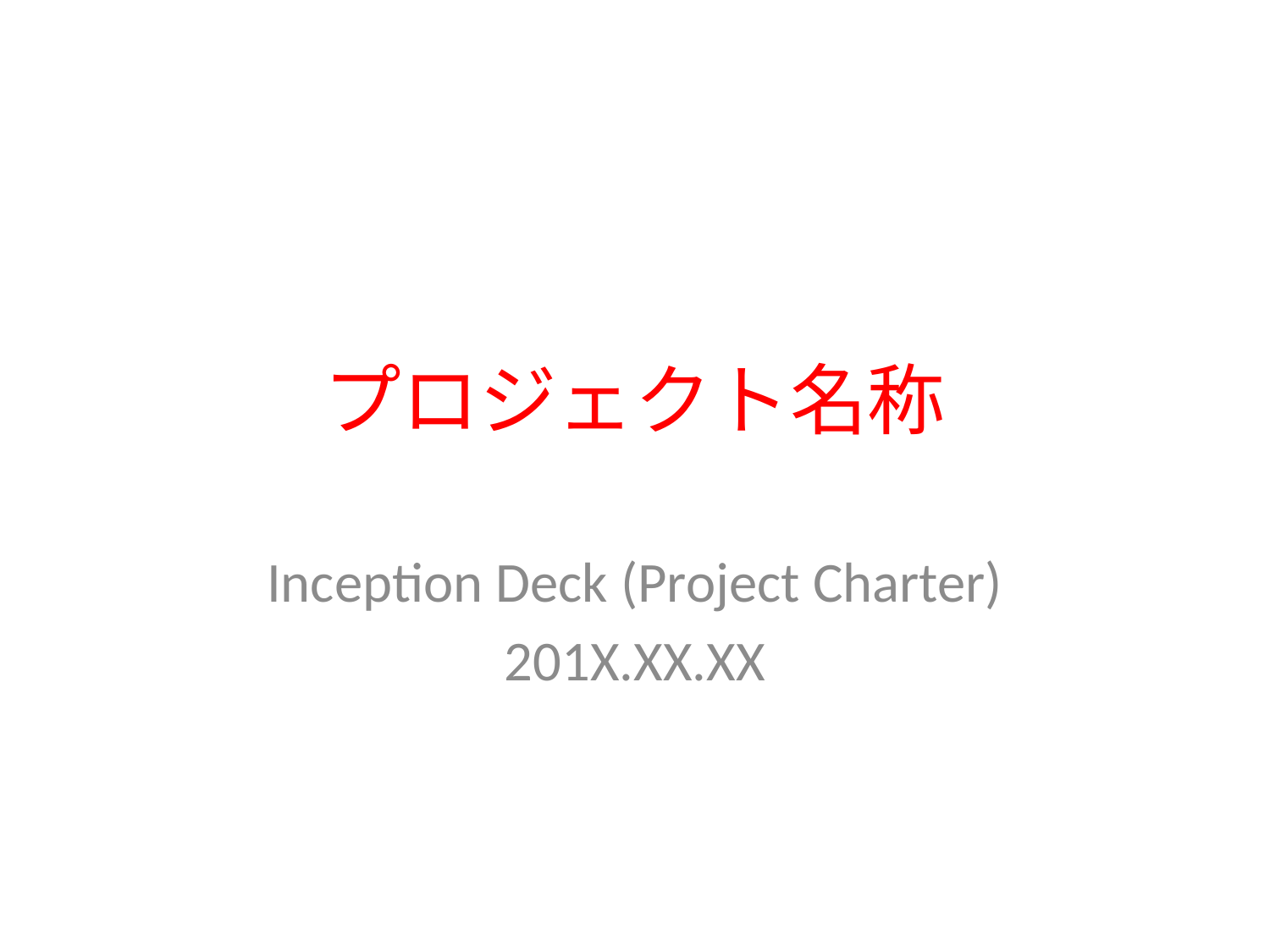

# プロジェクト名称
Inception Deck (Project Charter)
201X.XX.XX